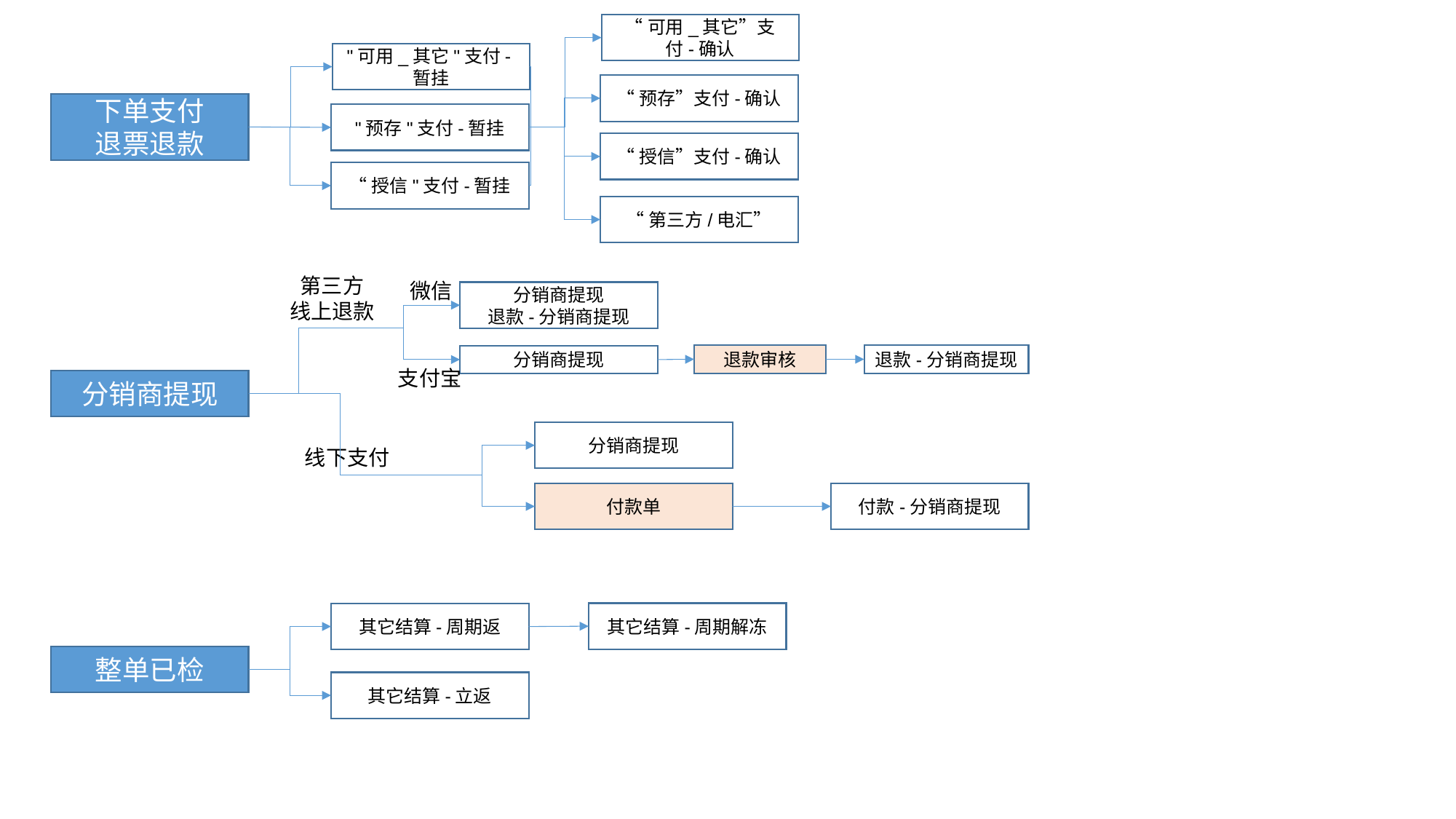

“可用_其它”支付-确认
"可用_其它"支付-暂挂
“预存”支付-确认
下单支付
退票退款
"预存"支付-暂挂
“授信”支付-确认
“授信"支付-暂挂
“第三方/电汇”
第三方
线上退款
微信
分销商提现
退款-分销商提现
退款审核
退款-分销商提现
分销商提现
支付宝
分销商提现
分销商提现
线下支付
付款单
付款-分销商提现
其它结算-周期解冻
其它结算-周期返
整单已检
其它结算-立返